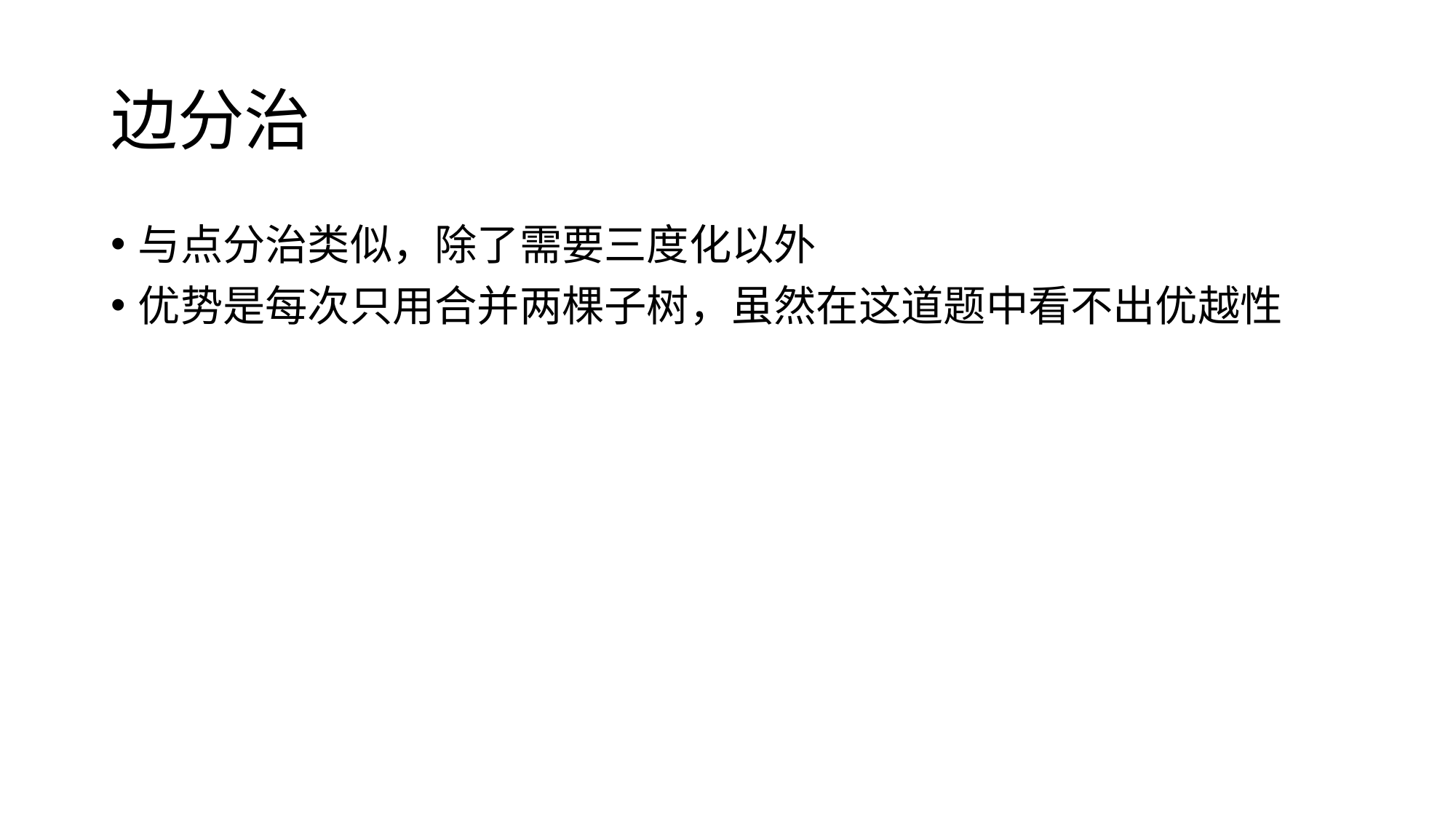

# 边分治
与点分治类似，除了需要三度化以外
优势是每次只用合并两棵子树，虽然在这道题中看不出优越性